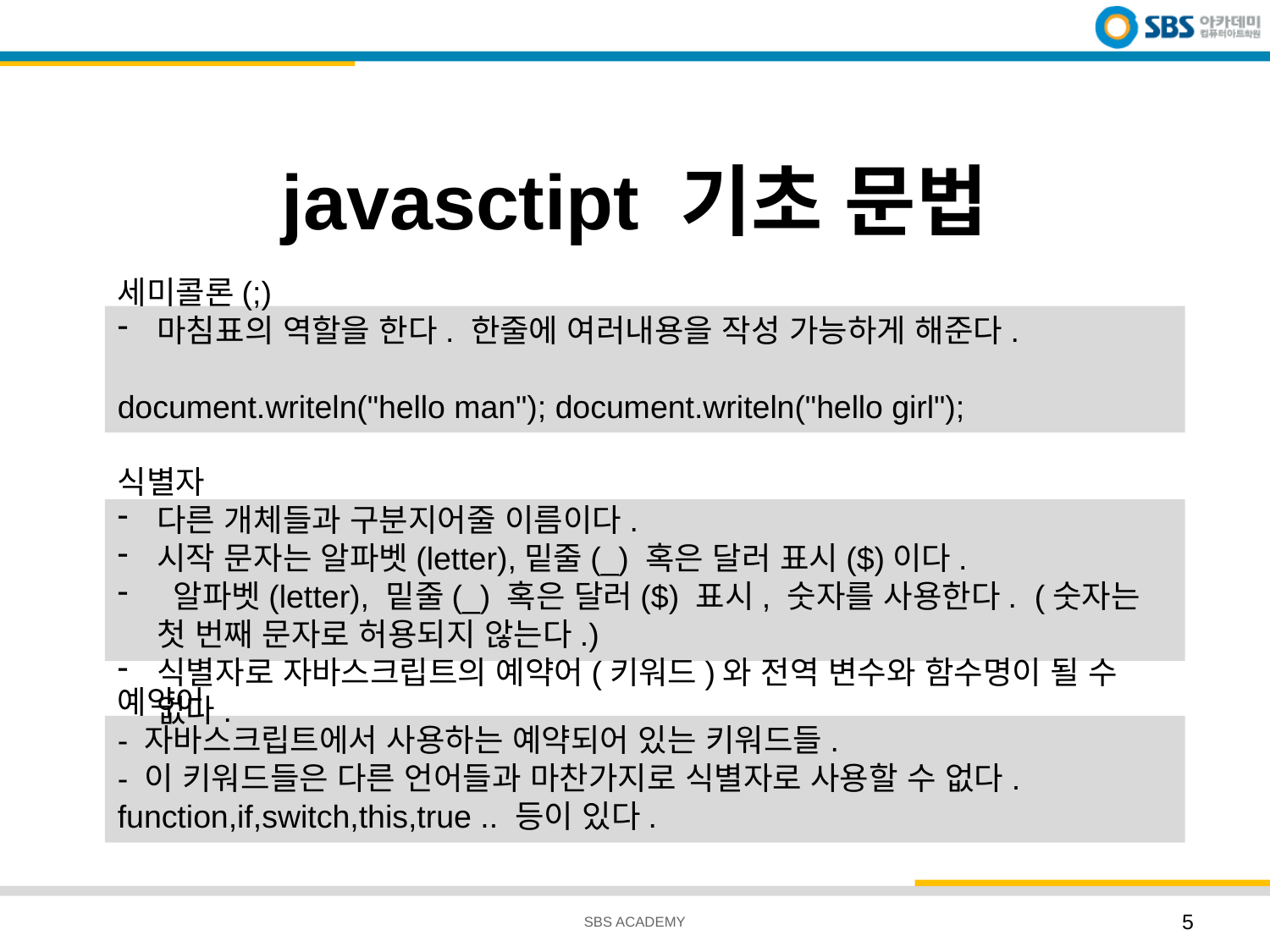

# javasctipt 기초 문법
세미콜론(;)
마침표의 역할을 한다. 한줄에 여러내용을 작성 가능하게 해준다.

document.writeln("hello man"); document.writeln("hello girl");

식별자
다른 개체들과 구분지어줄 이름이다.
시작 문자는 알파벳(letter),밑줄(_) 혹은 달러 표시($)이다.
 알파벳(letter), 밑줄(_) 혹은 달러($) 표시, 숫자를 사용한다.  (숫자는 첫 번째 문자로 허용되지 않는다.)
식별자로 자바스크립트의 예약어(키워드)와 전역 변수와 함수명이 될 수 없다.

예약어
- 자바스크립트에서 사용하는 예약되어 있는 키워드들.
- 이 키워드들은 다른 언어들과 마찬가지로 식별자로 사용할 수 없다.
function,if,switch,this,true .. 등이 있다.

SBS ACADEMY
5